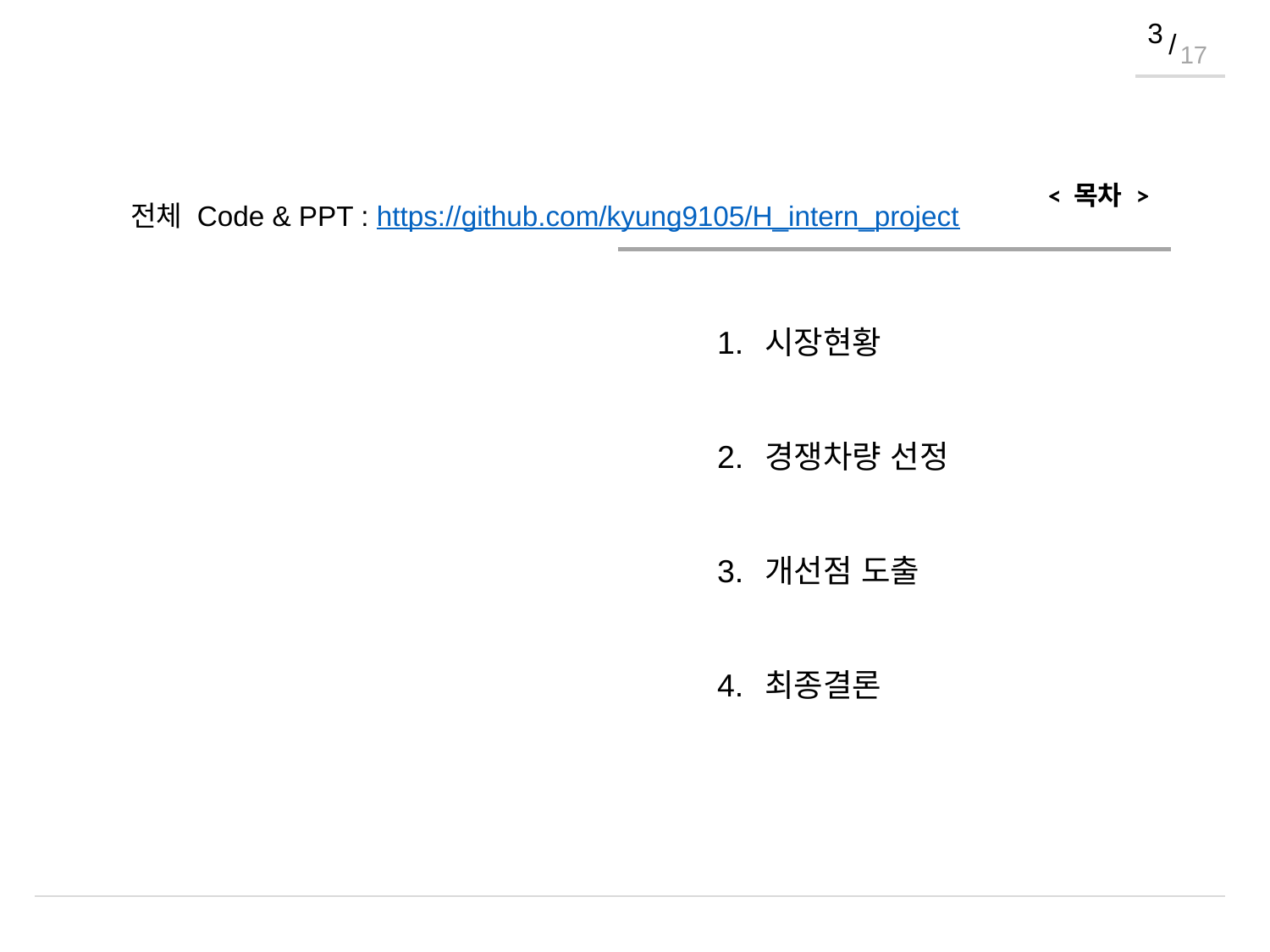

3
/
17
< 목차 >
전체 Code & PPT : https://github.com/kyung9105/H_intern_project
시장현황

경쟁차량 선정

개선점 도출

최종결론